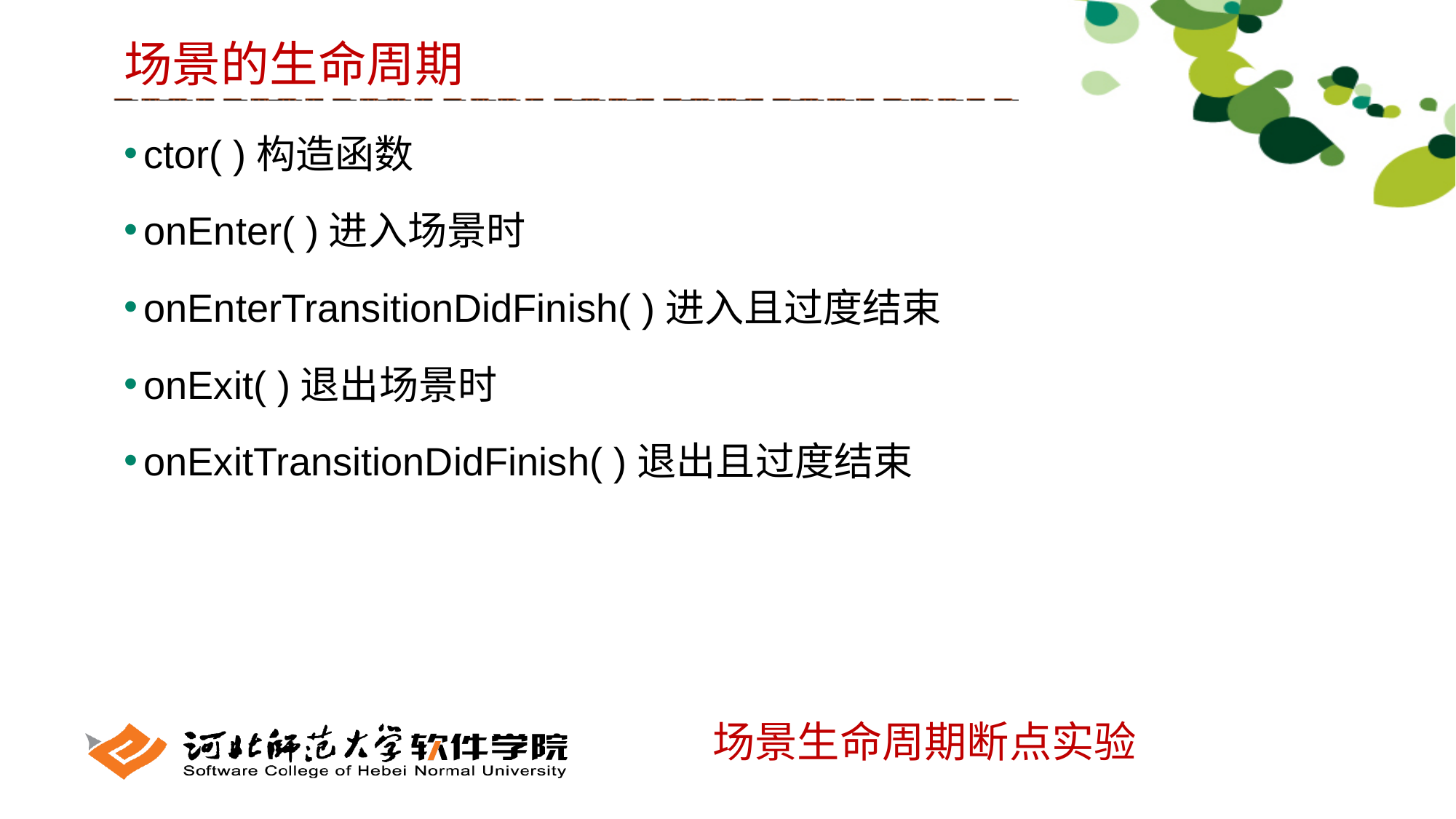

场景的生命周期
ctor( )构造函数
onEnter( )进入场景时
onEnterTransitionDidFinish( )进入且过度结束
onExit( )退出场景时
onExitTransitionDidFinish( )退出且过度结束

场景生命周期断点实验